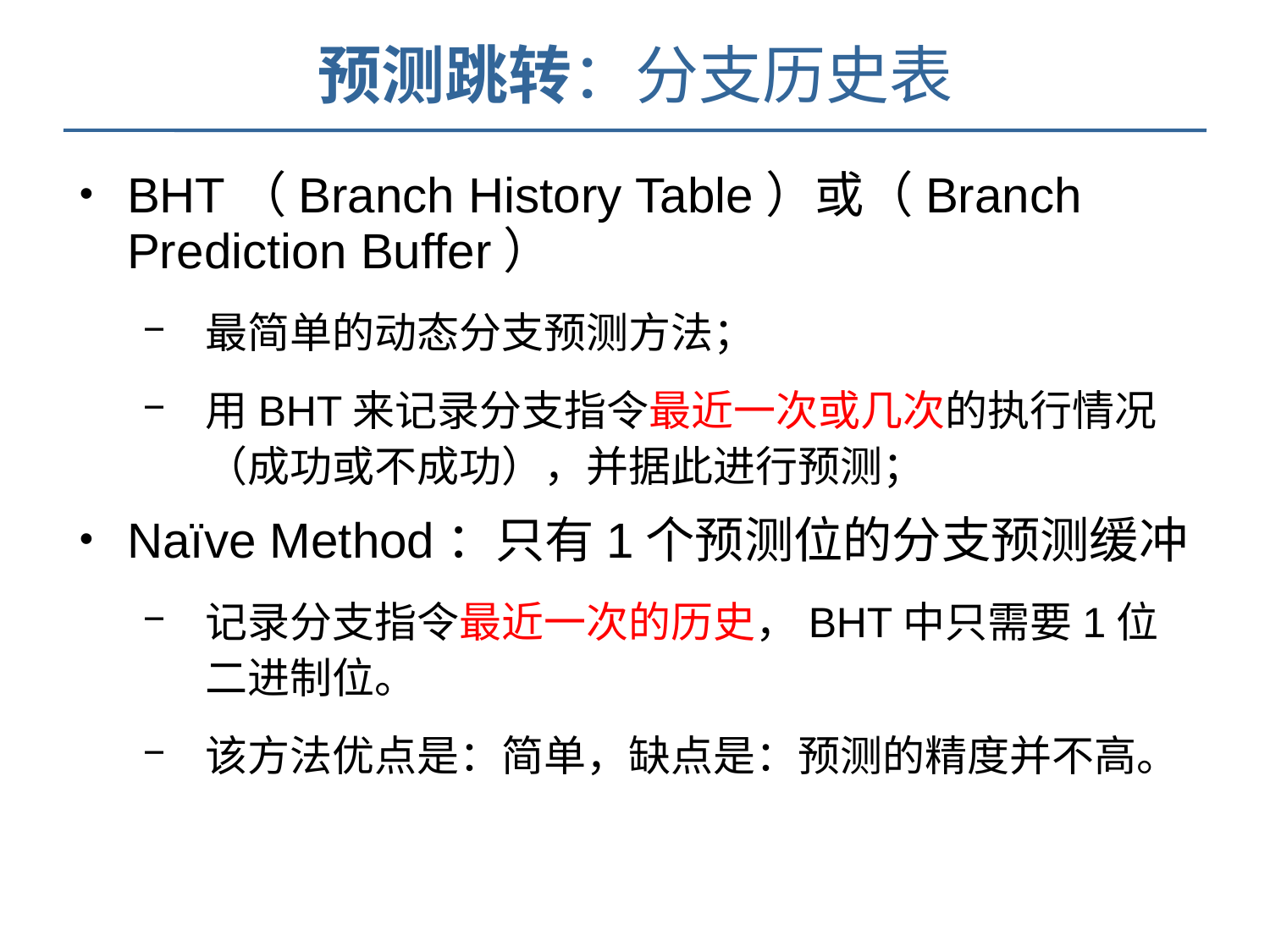

预测跳转：分支历史表
BHT（Branch History Table）或（Branch Prediction Buffer）
最简单的动态分支预测方法；
用BHT来记录分支指令最近一次或几次的执行情况（成功或不成功），并据此进行预测；
Naïve Method：只有1个预测位的分支预测缓冲
记录分支指令最近一次的历史，BHT中只需要1位二进制位。
该方法优点是：简单，缺点是：预测的精度并不高。